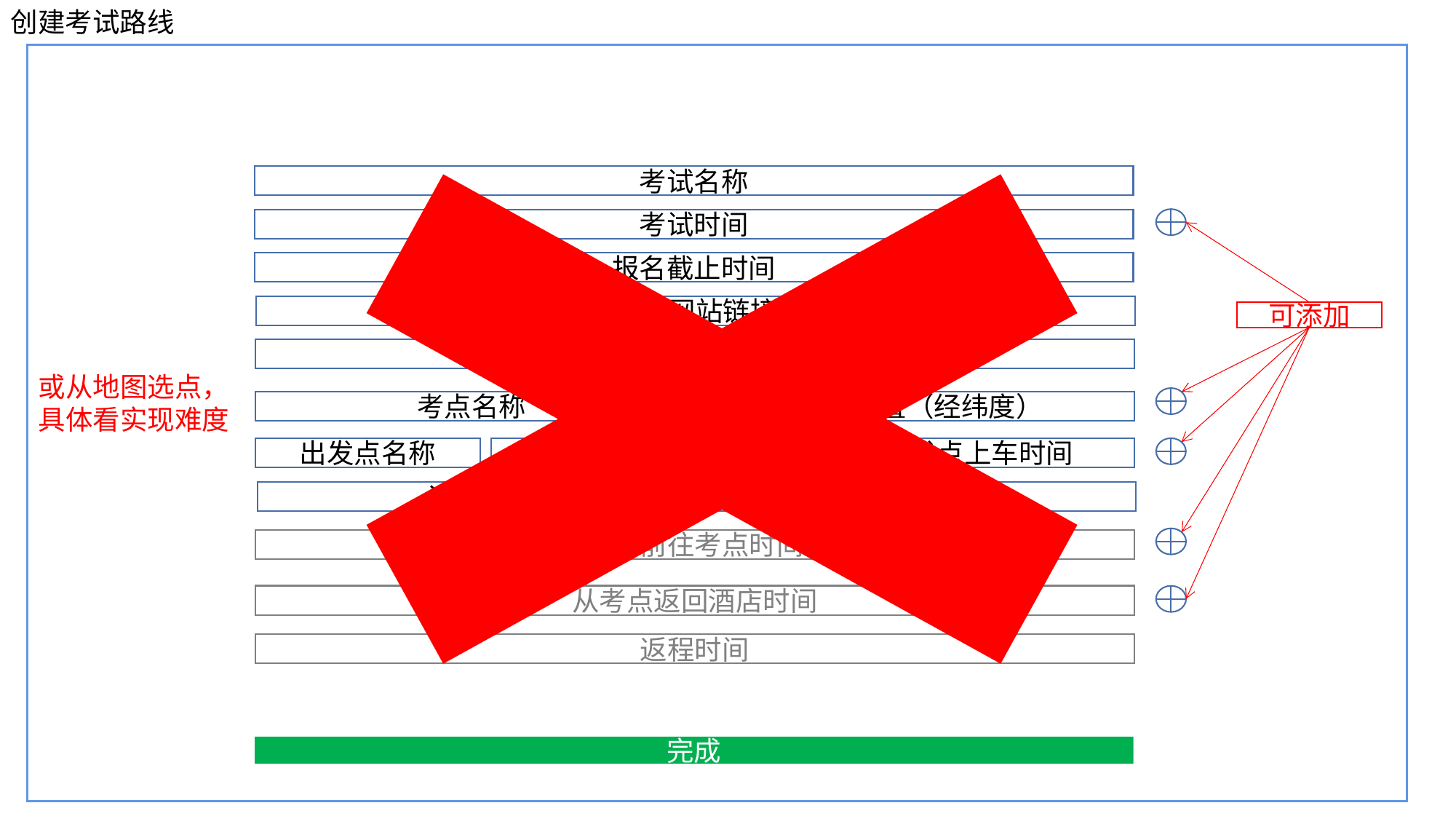

创建考试路线

考试名称

考试时间
报名截止时间
考试网站链接
可添加
考试说明
或从地图选点，具体看实现难度

考点名称
考点位置（经纬度）
出发点名称
出发点位置（经纬度）
出发点上车时间

入住时间
离店时间

酒店前往考点时间
从考点返回酒店时间

返程时间
完成